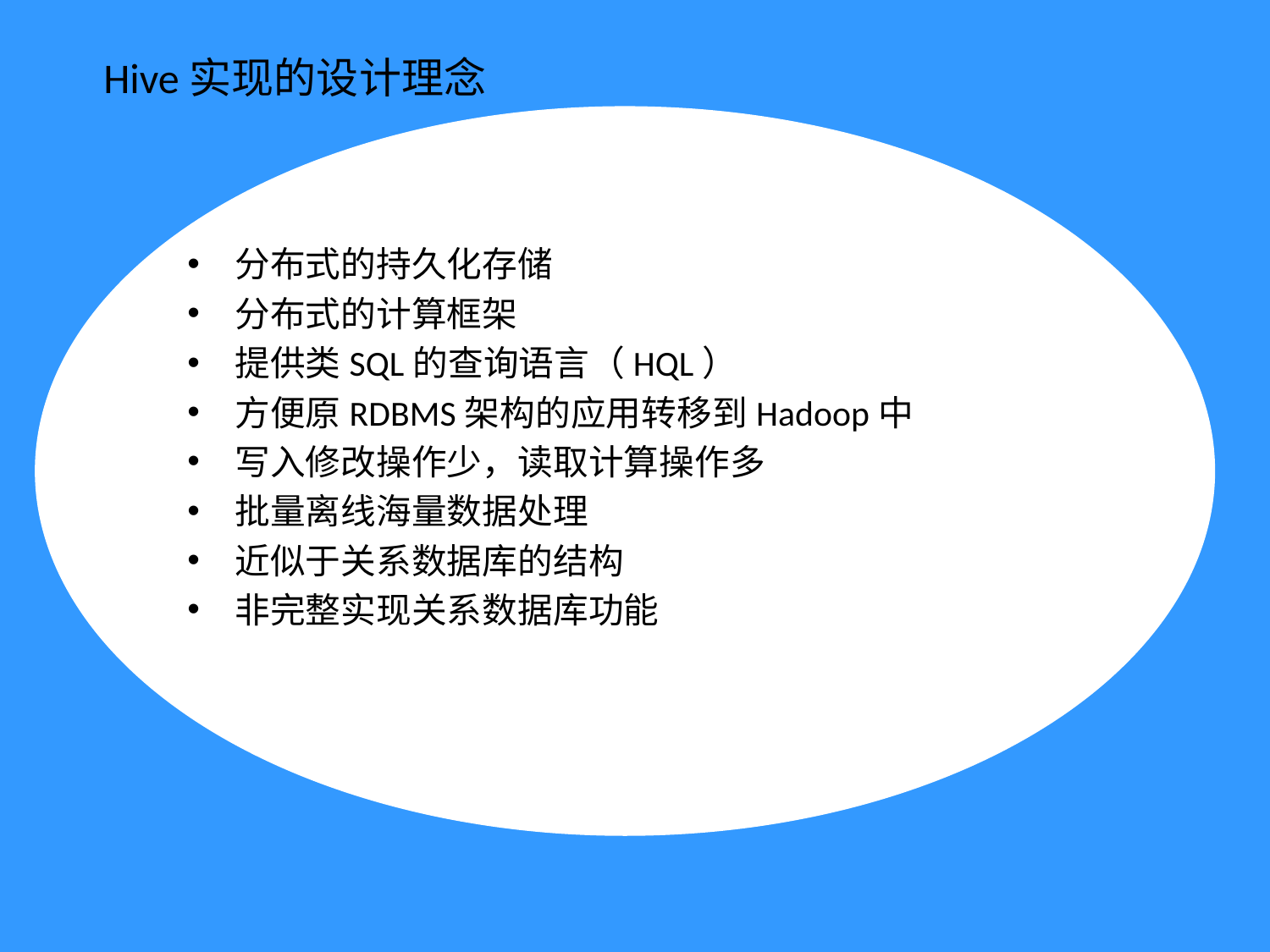

# Hive实现的设计理念
分布式的持久化存储
分布式的计算框架
提供类SQL的查询语言（HQL）
方便原RDBMS架构的应用转移到Hadoop中
写入修改操作少，读取计算操作多
批量离线海量数据处理
近似于关系数据库的结构
非完整实现关系数据库功能